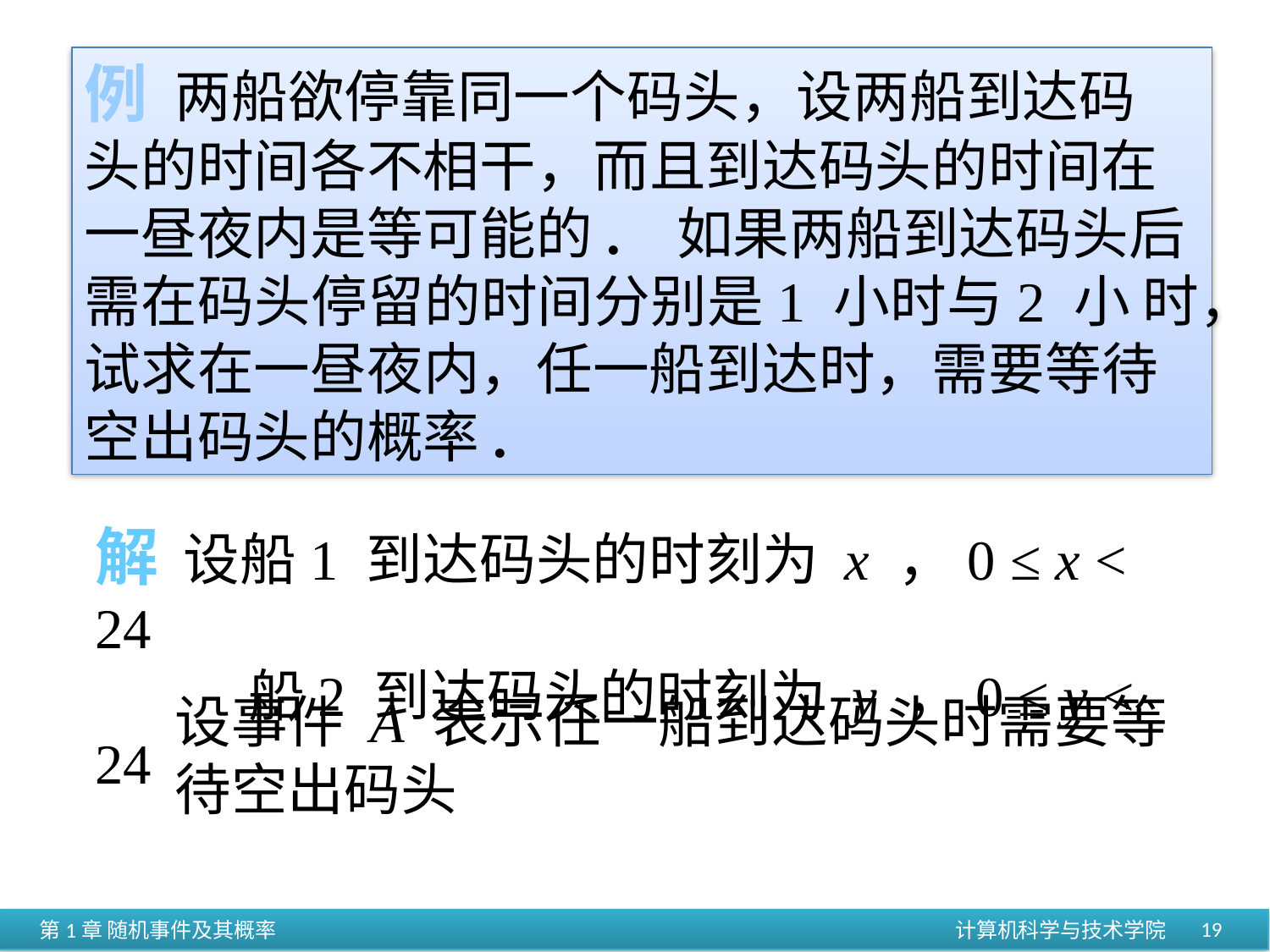

例  两船欲停靠同一个码头，设两船到达码
头的时间各不相干，而且到达码头的时间在
一昼夜内是等可能的.   如果两船到达码头后
需在码头停留的时间分别是1 小时与2 小 时，
试求在一昼夜内，任一船到达时，需要等待
空出码头的概率.
解  设船1 到达码头的时刻为 x ，0 ≤ x < 24
           船2 到达码头的时刻为 y ，0 ≤ y < 24
设事件 A 表示任一船到达码头时需要等待空出码头